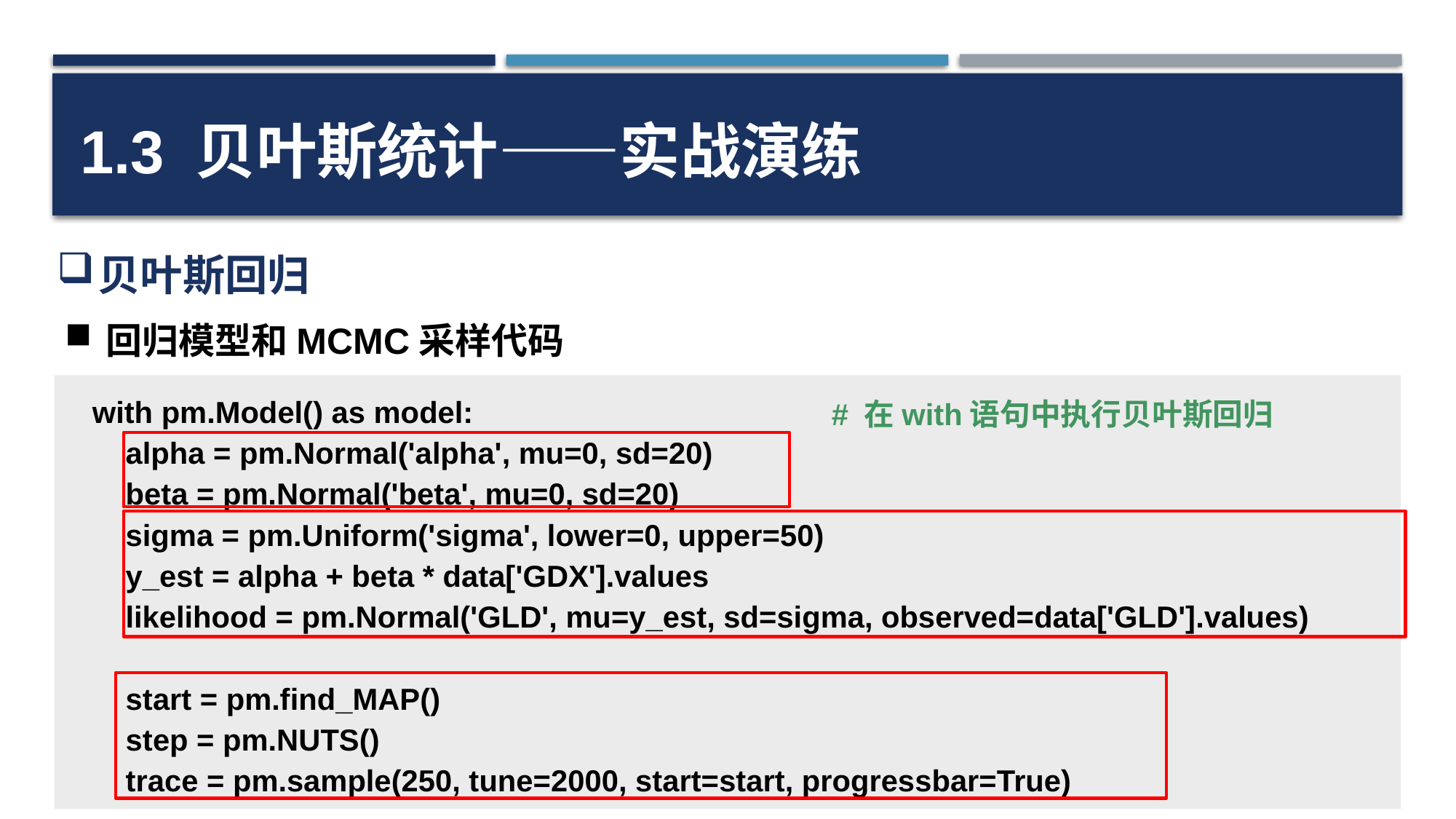

1.3 贝叶斯统计——实战演练
贝叶斯回归
回归模型和MCMC采样代码

with pm.Model() as model:
    alpha = pm.Normal('alpha', mu=0, sd=20)
    beta = pm.Normal('beta', mu=0, sd=20)
    sigma = pm.Uniform('sigma', lower=0, upper=50)
    y_est = alpha + beta * data['GDX'].values
    likelihood = pm.Normal('GLD', mu=y_est, sd=sigma, observed=data['GLD'].values)

    start = pm.find_MAP()
    step = pm.NUTS()
    trace = pm.sample(250, tune=2000, start=start, progressbar=True)
# 在with语句中执行贝叶斯回归

18